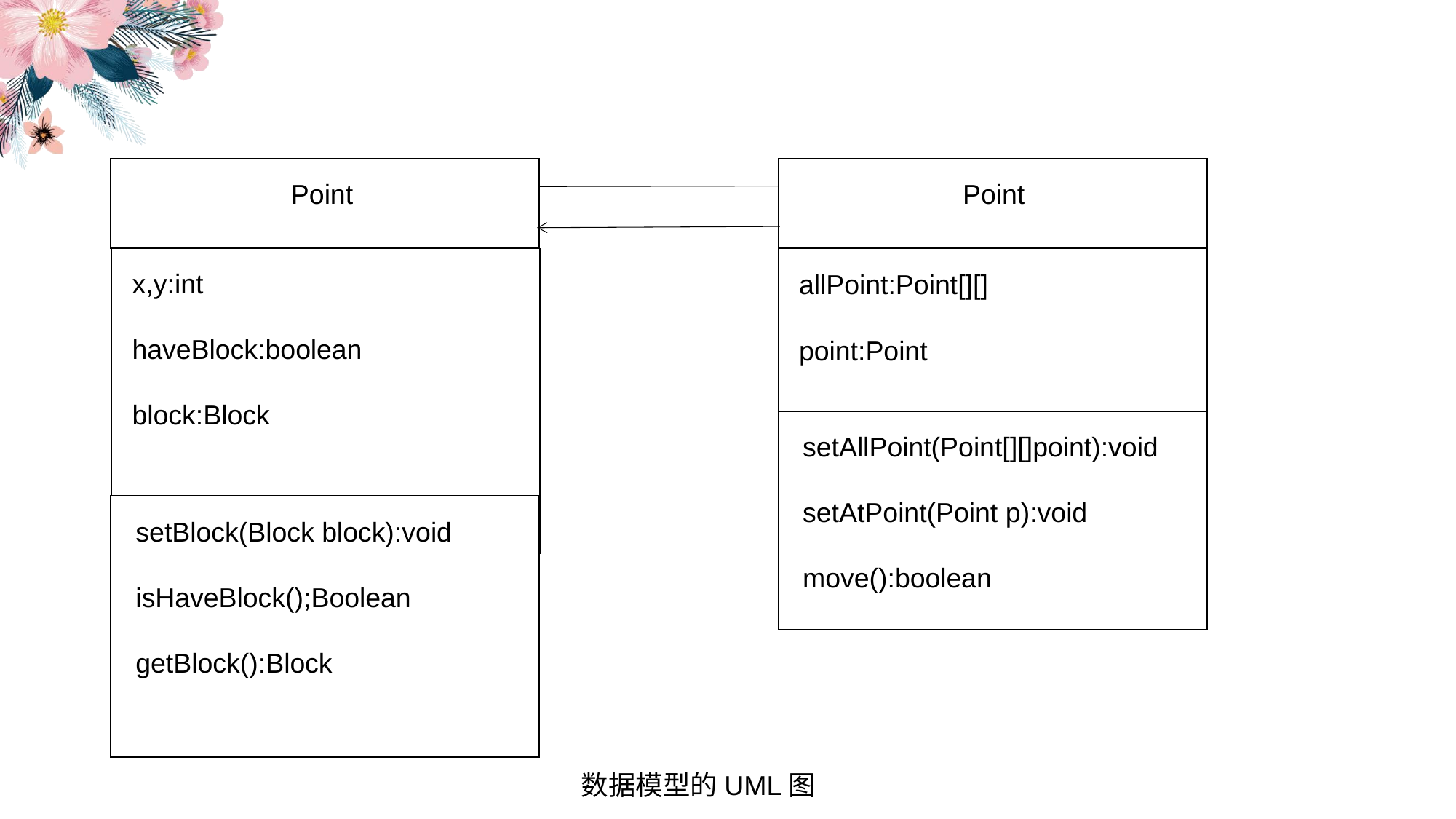

Point
Point

x,y:int

haveBlock:boolean

block:Block
allPoint:Point[][]

point:Point

setAllPoint(Point[][]point):void

setAtPoint(Point p):void

move():boolean

setBlock(Block block):void

isHaveBlock();Boolean

getBlock():Block
数据模型的UML图